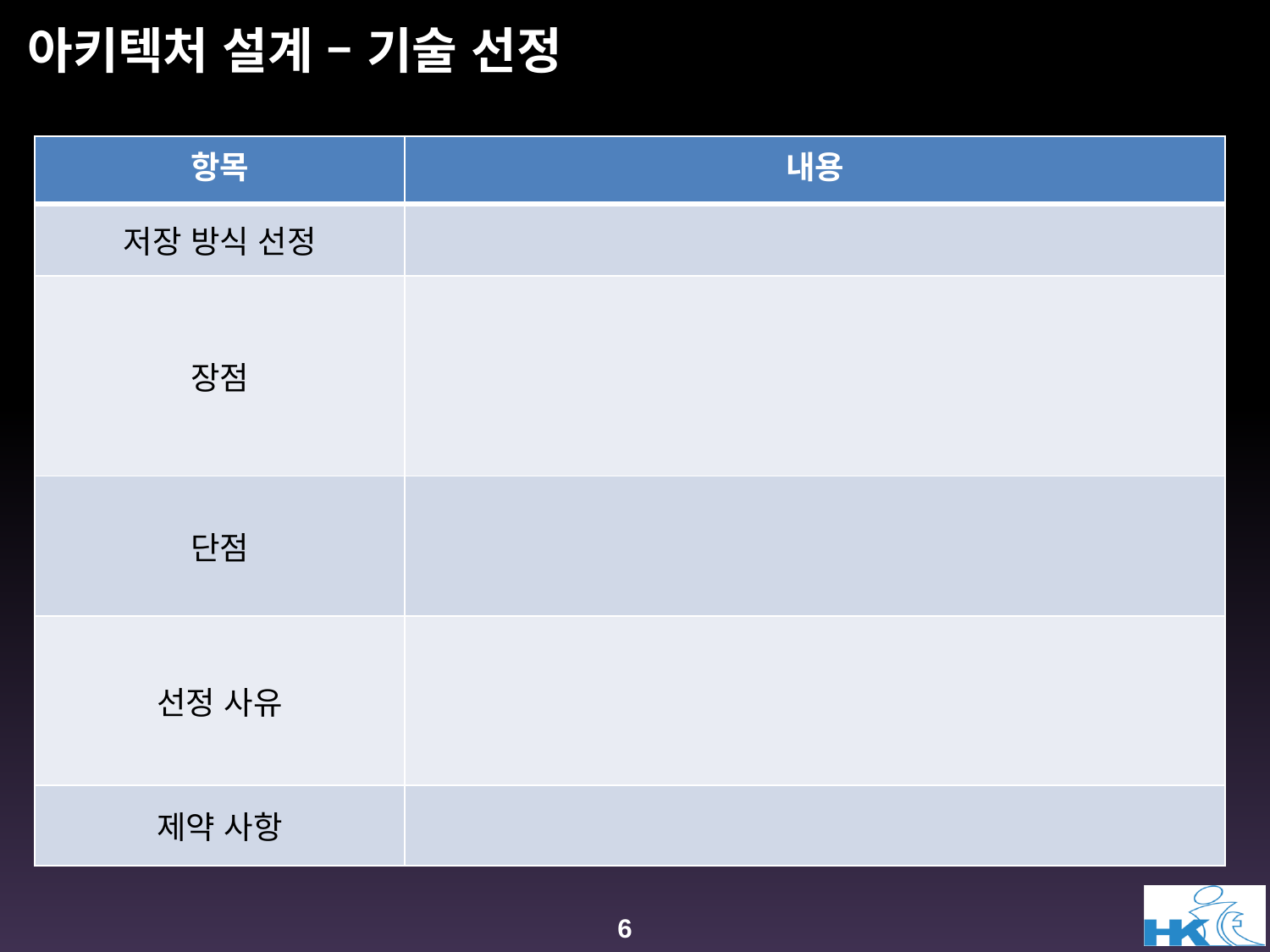

# 아키텍처 설계 – 기술 선정
| 항목 | 내용 |
| --- | --- |
| 저장 방식 선정 |  |
| 장점 |  |
| 단점 |  |
| 선정 사유 |  |
| 제약 사항 |  |
6